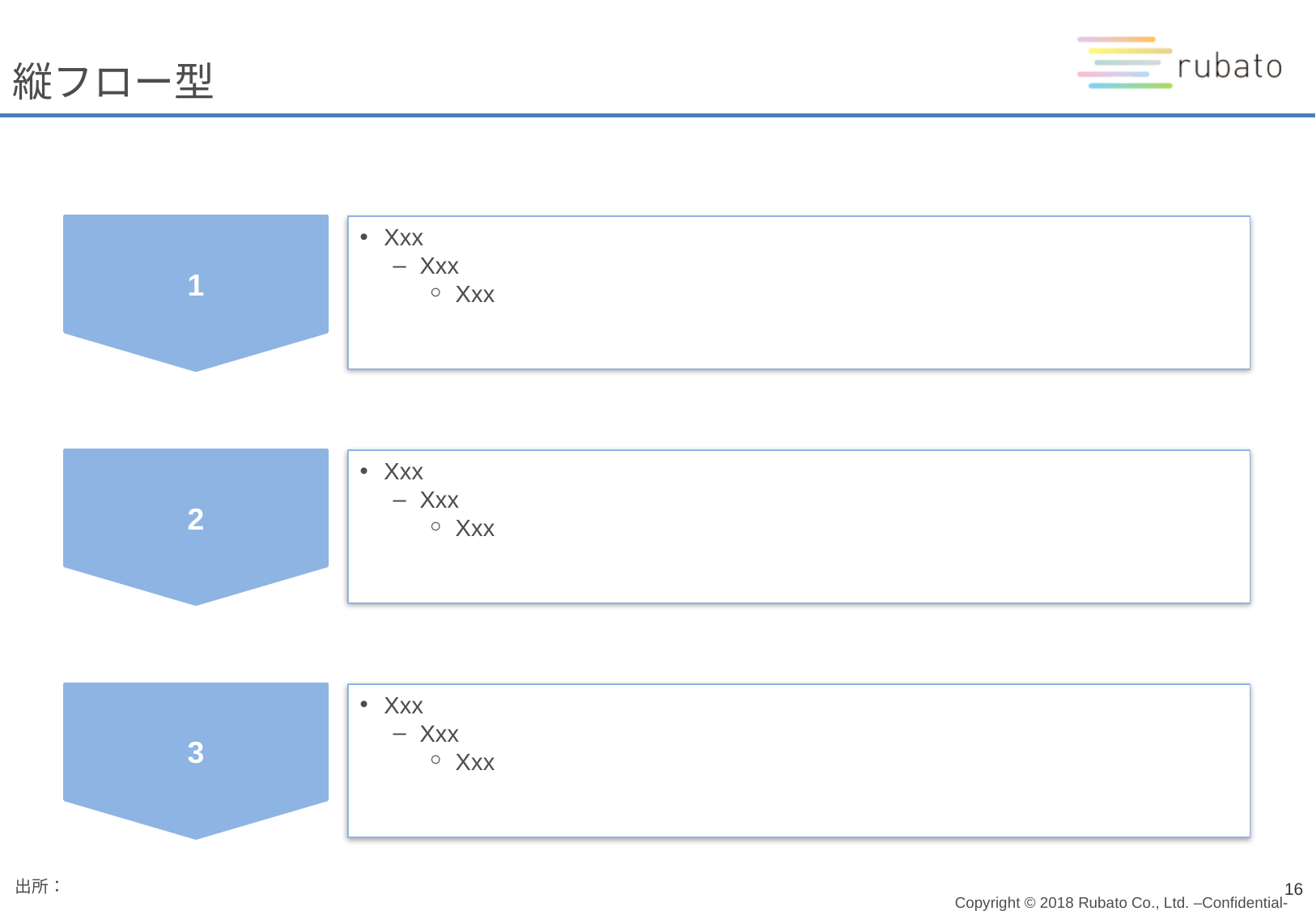

# 縦フロー型

1
Xxx
Xxx
Xxx
2
Xxx
Xxx
Xxx
3
Xxx
Xxx
Xxx
出所：
16